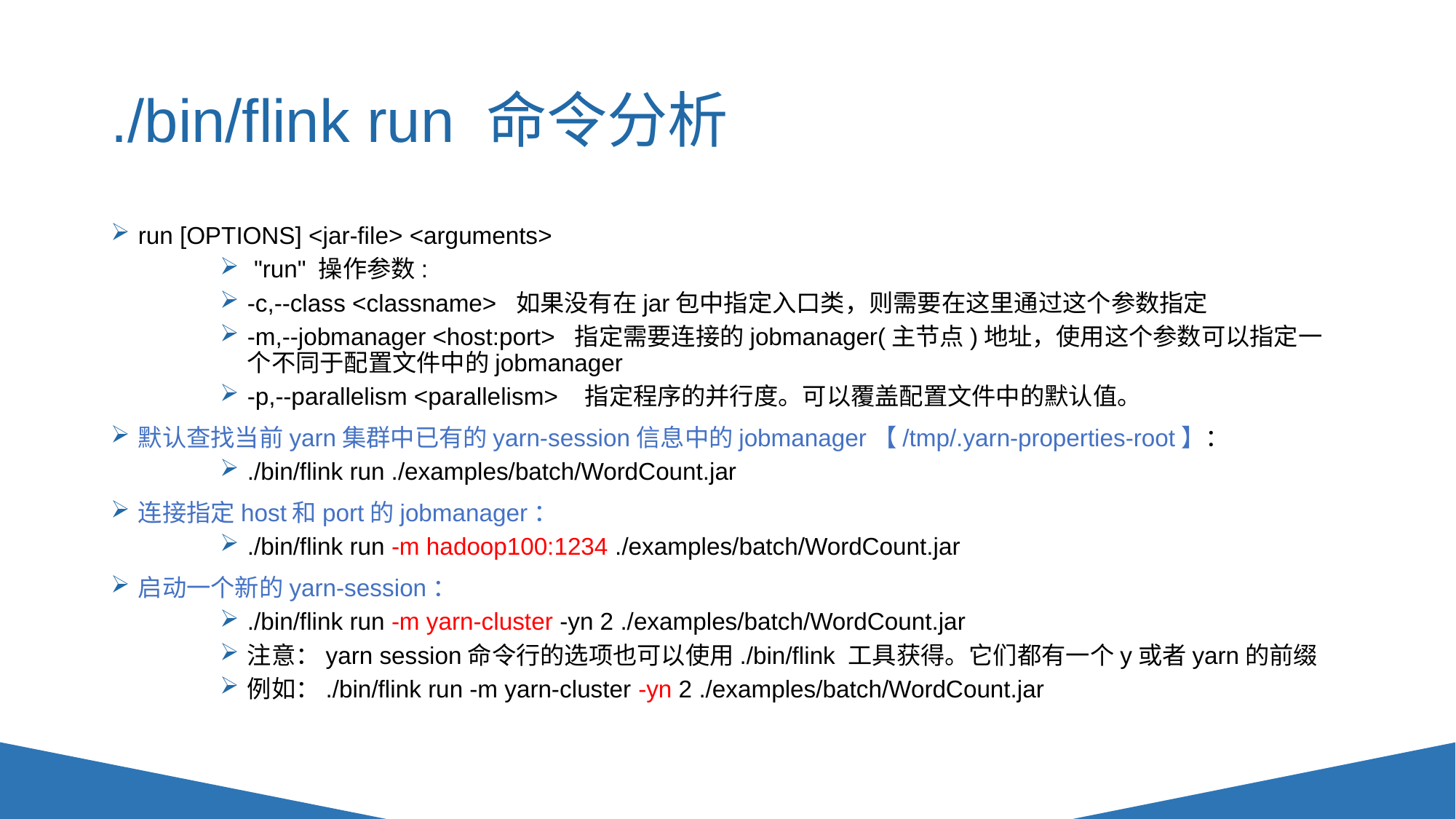

# ./bin/flink run 命令分析
run [OPTIONS] <jar-file> <arguments>
 "run" 操作参数:
-c,--class <classname>  如果没有在jar包中指定入口类，则需要在这里通过这个参数指定
-m,--jobmanager <host:port>  指定需要连接的jobmanager(主节点)地址，使用这个参数可以指定一个不同于配置文件中的jobmanager
-p,--parallelism <parallelism>   指定程序的并行度。可以覆盖配置文件中的默认值。
默认查找当前yarn集群中已有的yarn-session信息中的jobmanager【/tmp/.yarn-properties-root】：
./bin/flink run ./examples/batch/WordCount.jar
连接指定host和port的jobmanager：
./bin/flink run -m hadoop100:1234 ./examples/batch/WordCount.jar
启动一个新的yarn-session：
./bin/flink run -m yarn-cluster -yn 2 ./examples/batch/WordCount.jar
注意：yarn session命令行的选项也可以使用./bin/flink 工具获得。它们都有一个y或者yarn的前缀
例如：./bin/flink run -m yarn-cluster -yn 2 ./examples/batch/WordCount.jar